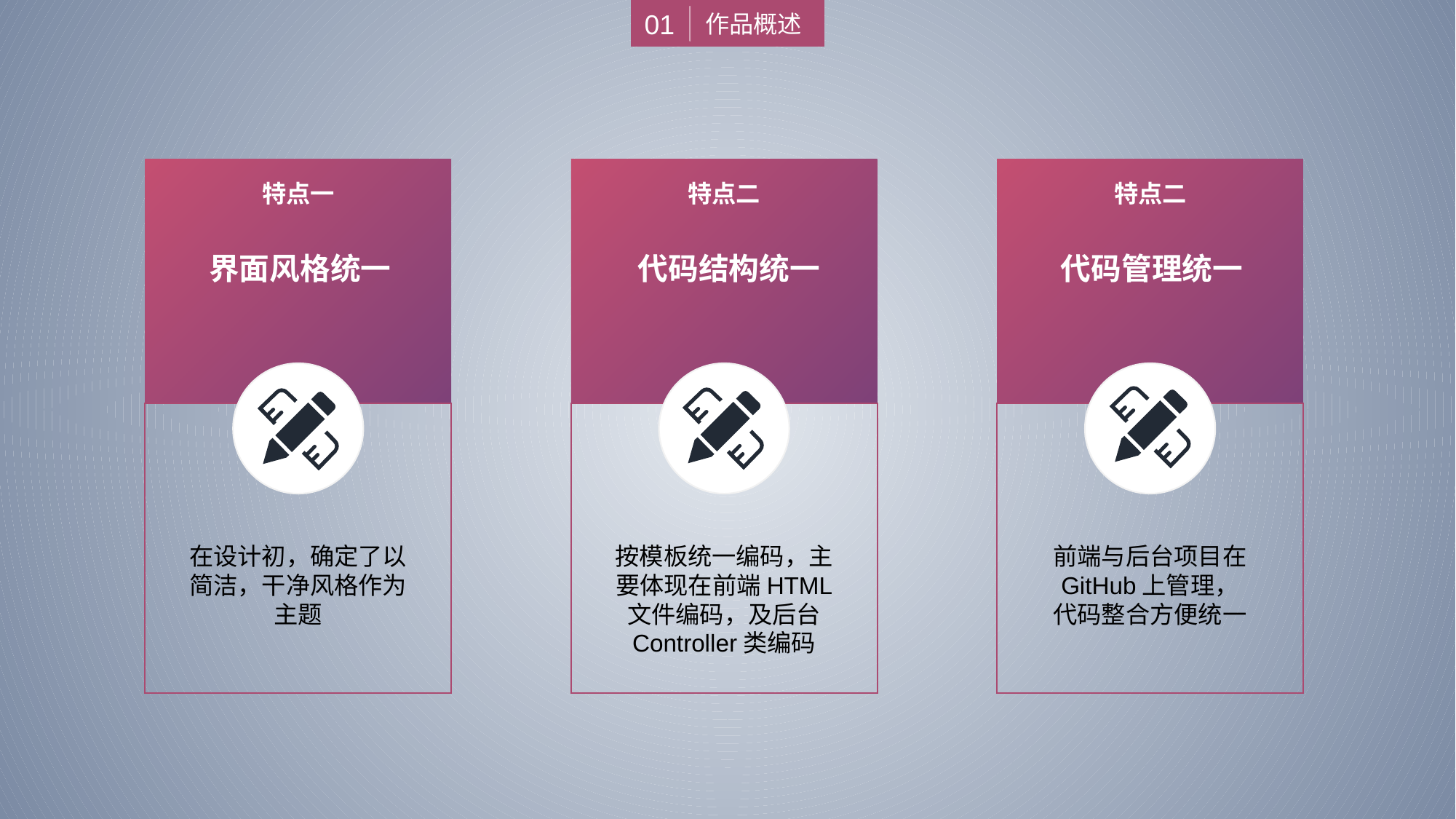

01
作品概述

特点一
特点二
特点二
界面风格统一
代码结构统一
代码管理统一

在设计初，确定了以
简洁，干净风格作为
主题
按模板统一编码，主
要体现在前端HTML
文件编码，及后台
Controller类编码
前端与后台项目在
GitHub上管理，
代码整合方便统一